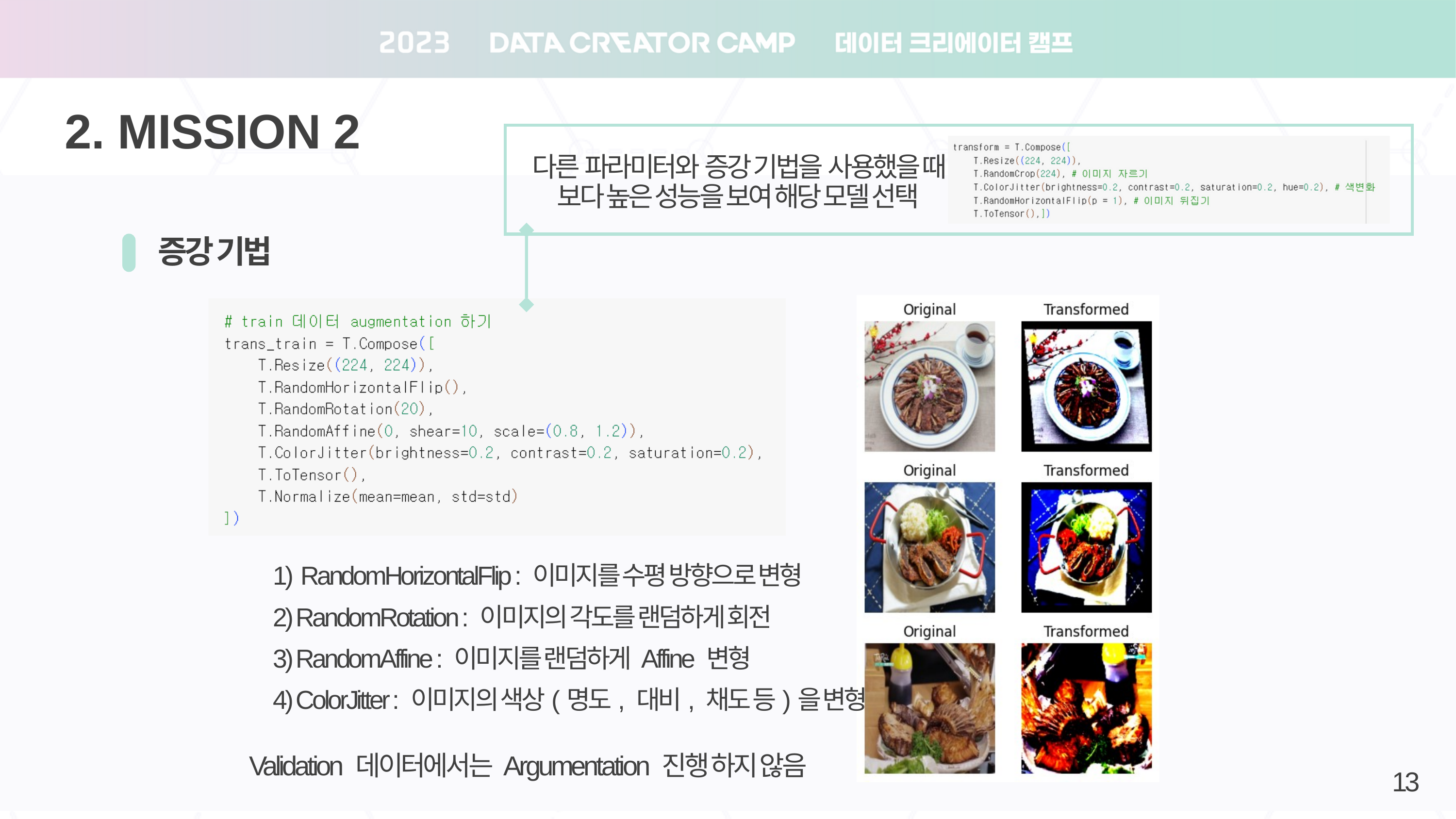

2. MISSION 2

다른  파라미터와  증강 기법을  사용했을 때 보다 높은 성능을 보여 해당 모델 선택

증강 기법

1)  RandomHorizontalFlip : 이미지를 수평 방향으로 변형
2) RandomRotation : 이미지의 각도를 랜덤하게 회전
3) RandomAffine : 이미지를 랜덤하게 Affine 변형
4) ColorJitter : 이미지의 색상(명도, 대비, 채도 등)을 변형
Validation 데이터에서는 Argumentation 진행 하지 않음
13